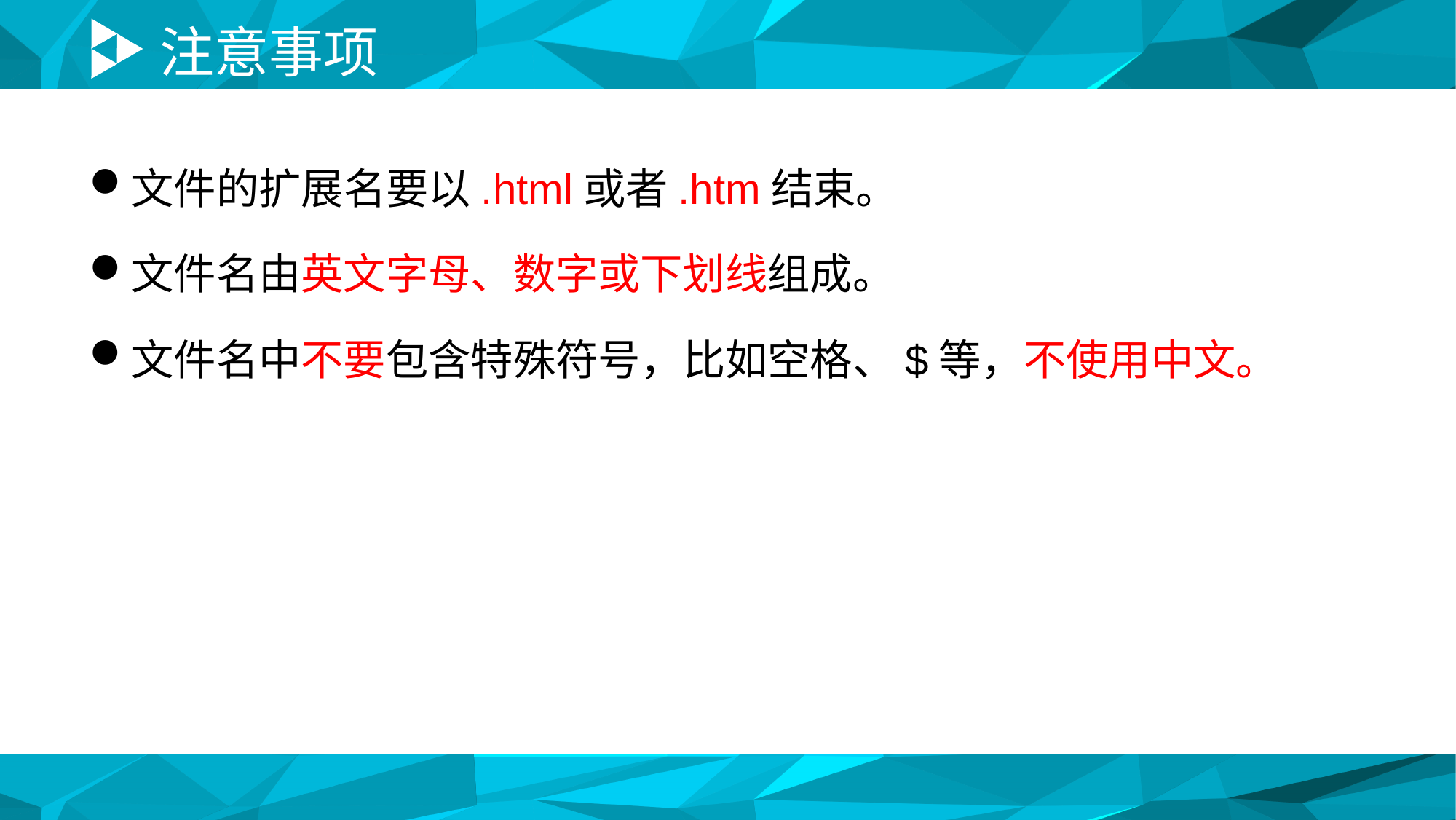

# 注意事项
文件的扩展名要以.html或者.htm结束。
文件名由英文字母、数字或下划线组成。
文件名中不要包含特殊符号，比如空格、$等，不使用中文。